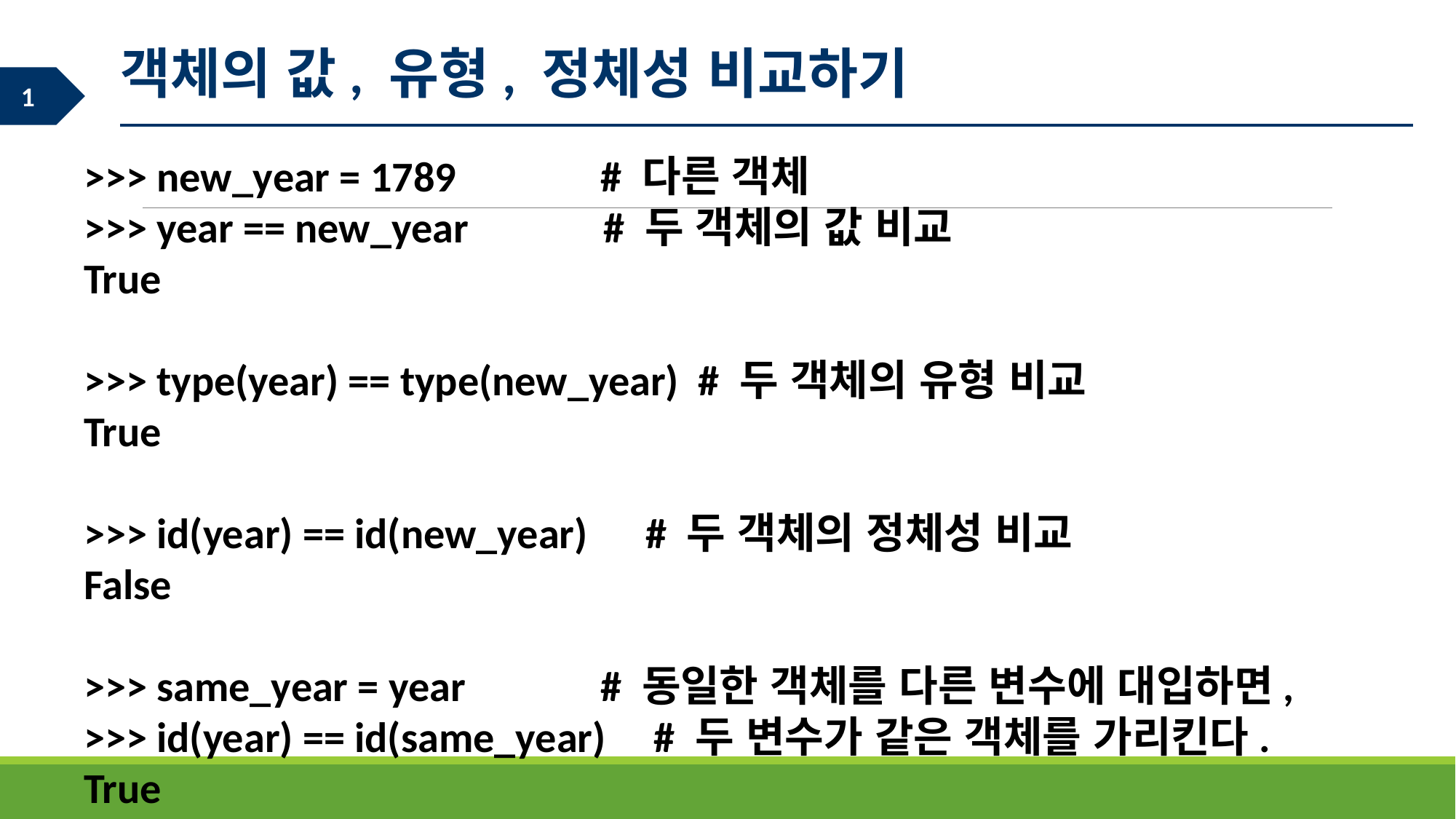

객체의 값, 유형, 정체성 비교하기
>>> new_year = 1789               # 다른 객체
>>> year == new_year              # 두 객체의 값 비교
True

>>> type(year) == type(new_year)  # 두 객체의 유형 비교
True

>>> id(year) == id(new_year)      # 두 객체의 정체성 비교
False

>>> same_year = year              # 동일한 객체를 다른 변수에 대입하면,
>>> id(year) == id(same_year)     # 두 변수가 같은 객체를 가리킨다.
True